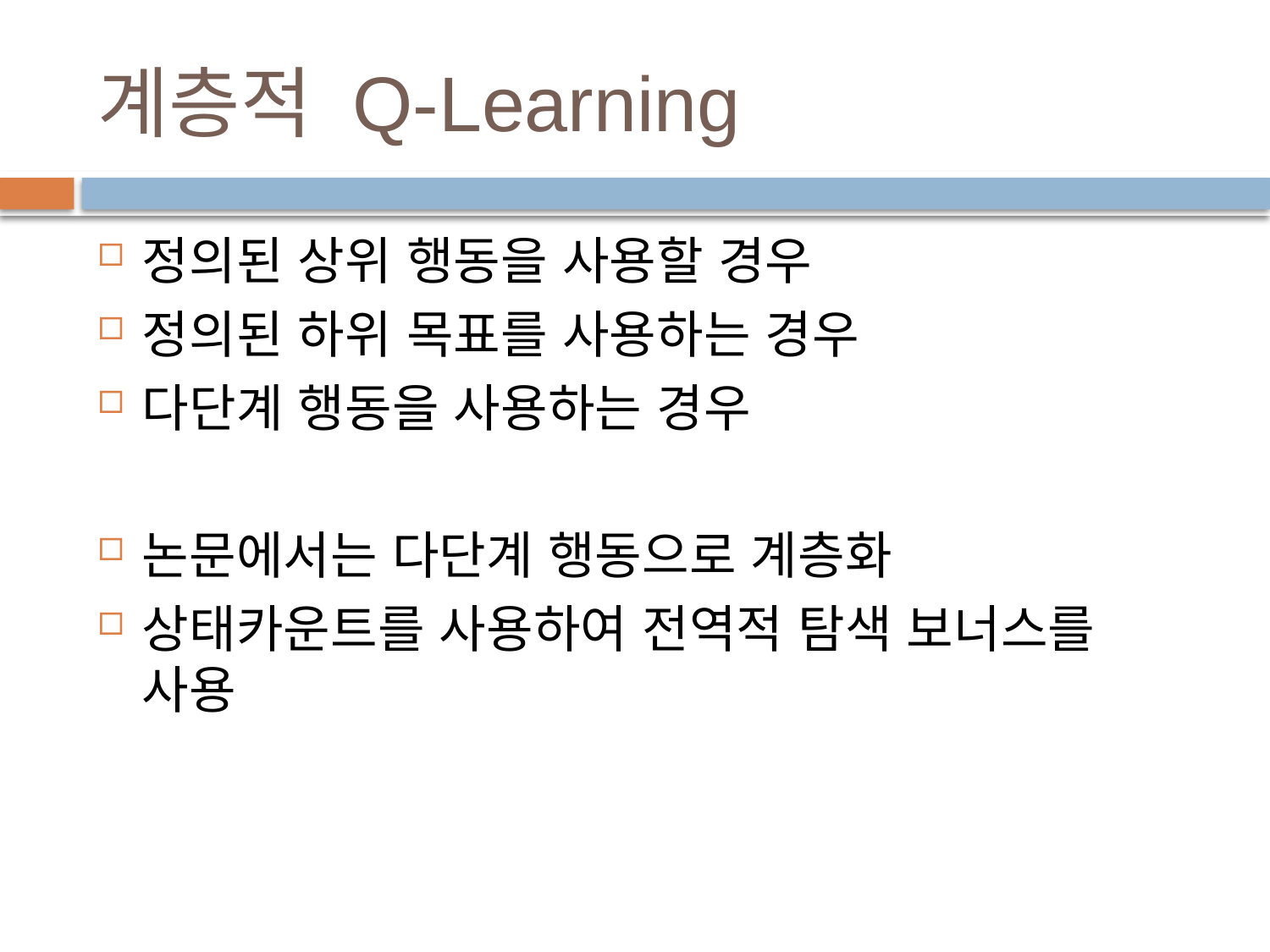

# 계층적 Q-Learning
정의된 상위 행동을 사용할 경우
정의된 하위 목표를 사용하는 경우
다단계 행동을 사용하는 경우

논문에서는 다단계 행동으로 계층화
상태카운트를 사용하여 전역적 탐색 보너스를 사용